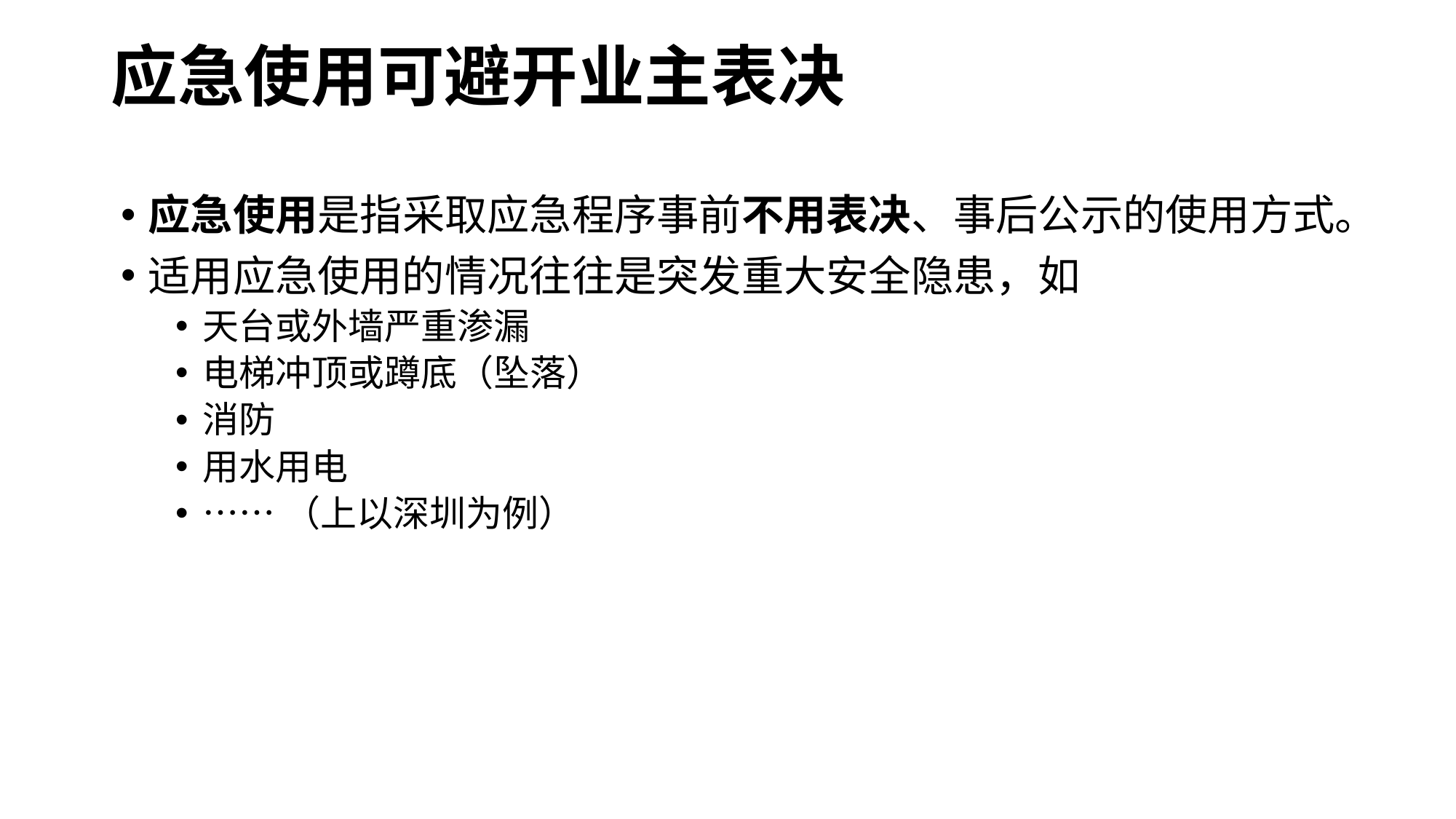

# 应急使用可避开业主表决
应急使用是指采取应急程序事前不用表决、事后公示的使用方式。
适用应急使用的情况往往是突发重大安全隐患，如
天台或外墙严重渗漏
电梯冲顶或蹲底（坠落）
消防
用水用电
……（上以深圳为例）